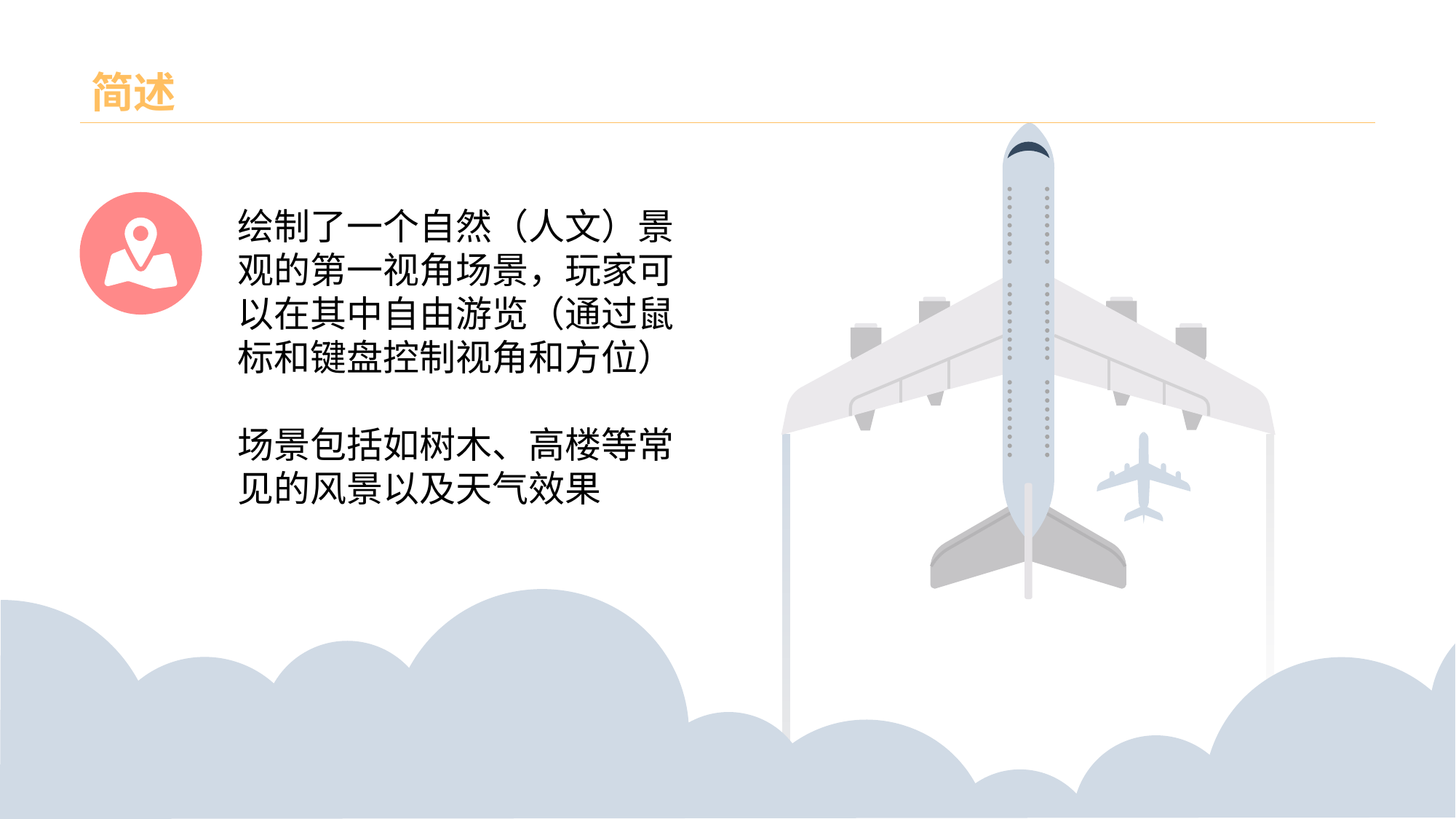

# 简述

绘制了一个自然（人文）景观的第一视角场景，玩家可以在其中自由游览（通过鼠标和键盘控制视角和方位）

场景包括如树木、高楼等常见的风景以及天气效果